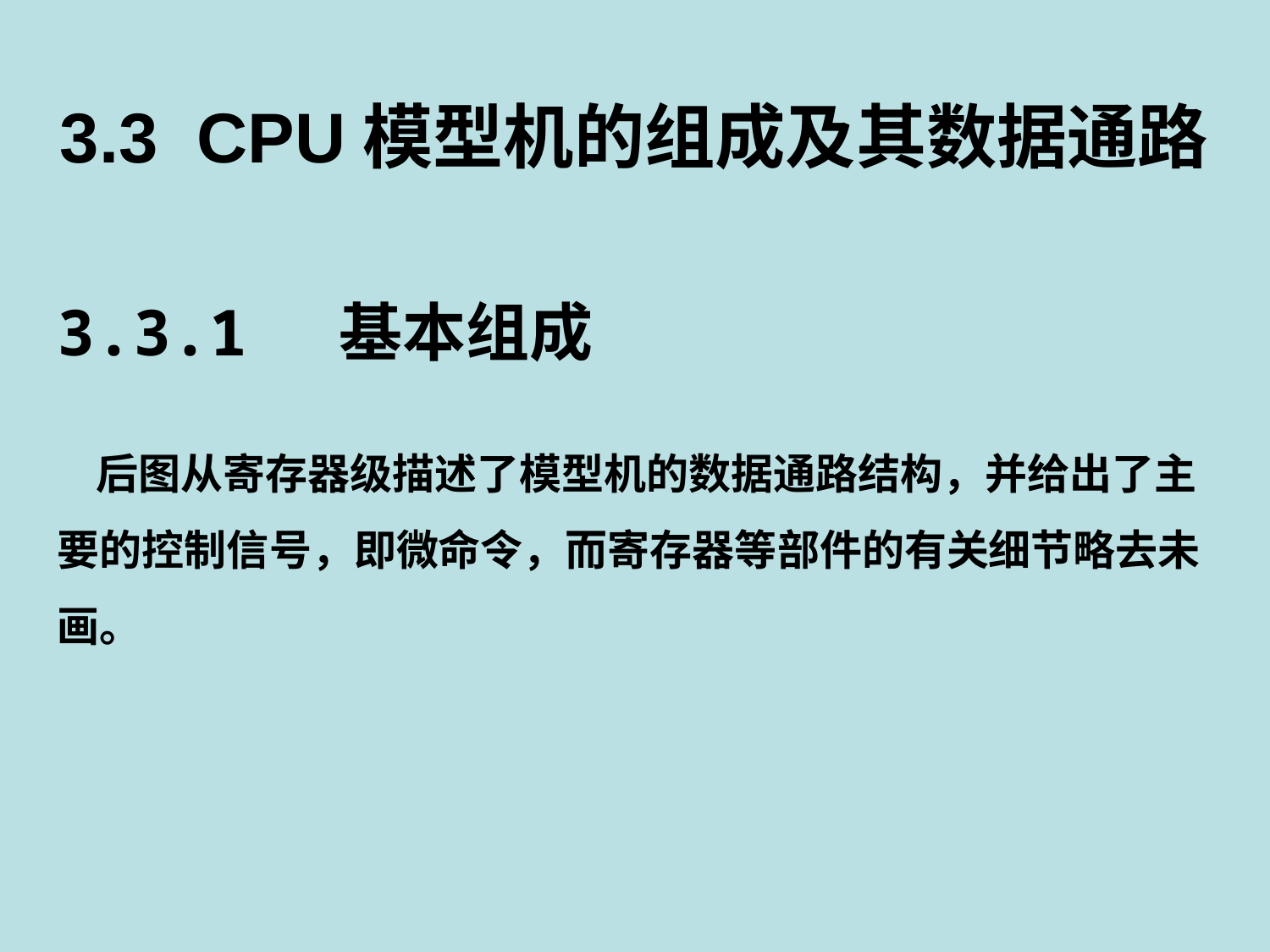

3.3  CPU模型机的组成及其数据通路
3.3.1  基本组成
   后图从寄存器级描述了模型机的数据通路结构，并给出了主要的控制信号，即微命令，而寄存器等部件的有关细节略去未画。